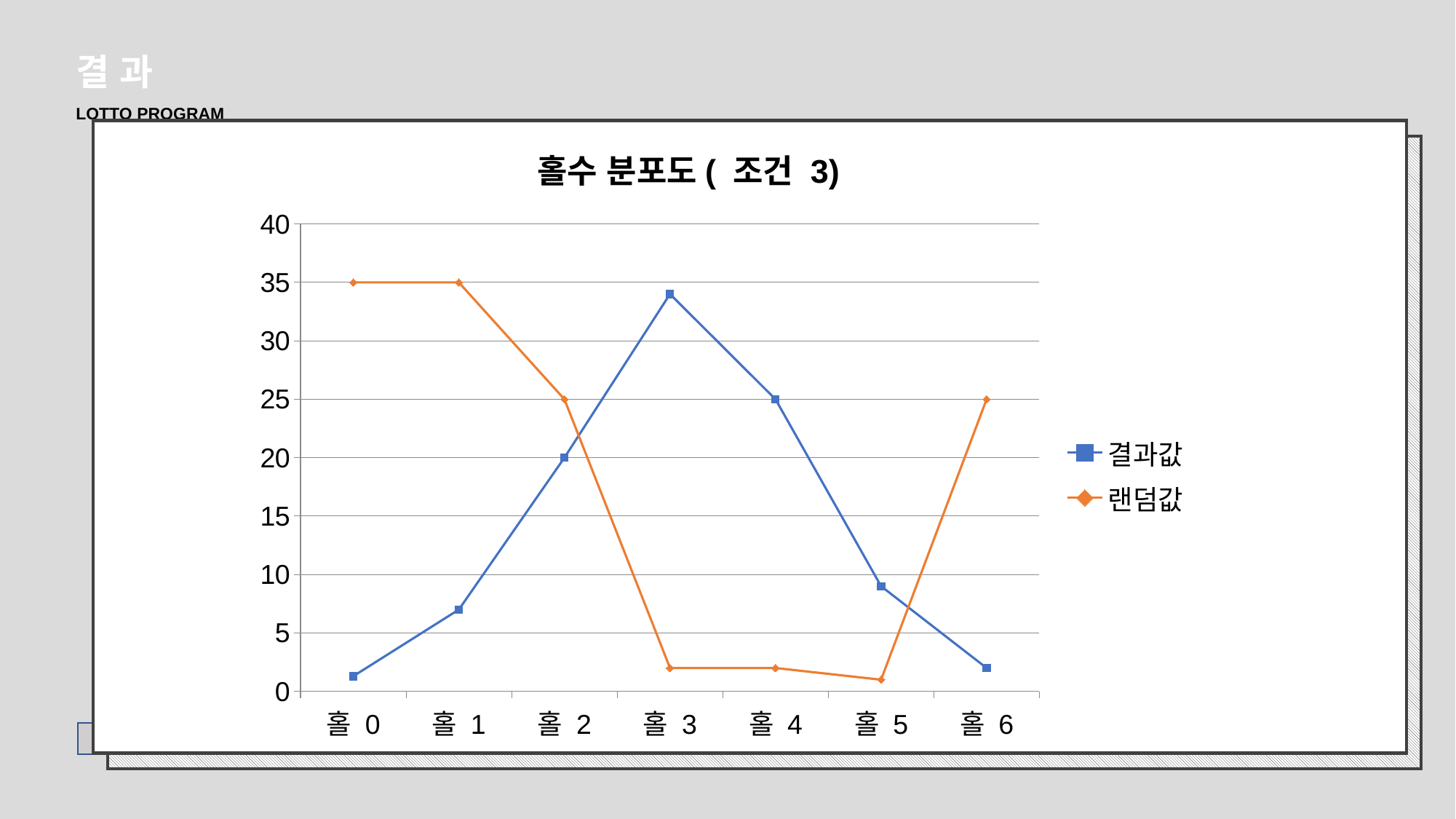

결 과
LOTTO PROGRAM

### Chart

| Category | 결과값  | 랜덤값 |
|---|---|---|
| 홀 0 | 1.3 | 35.0 |
| 홀 1 | 7.0 | 35.0 |
| 홀 2 | 20.0 | 25.0 |
| 홀 3 | 34.0 | 2.0 |
| 홀 4 | 25.0 | 2.0 |
| 홀 5 | 9.0 | 1.0 |
| 홀 6 | 2.0 | 25.0 |
홀수 분포도( 조건 3)